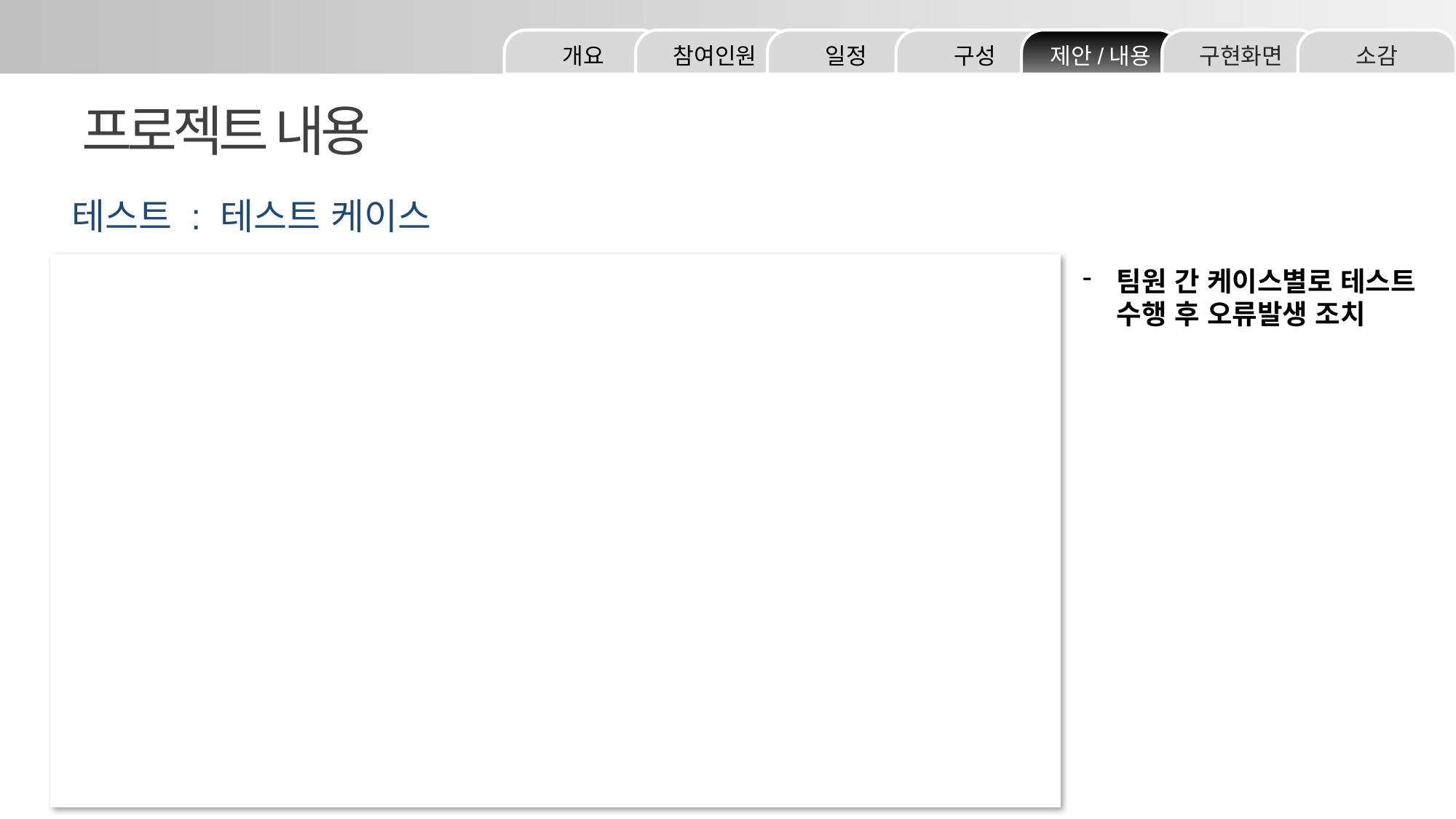

소감
구현화면
제안/내용
구성
일정
참여인원
개요

프로젝트 내용
테스트 : 테스트 케이스

팀원 간 케이스별로 테스트 수행 후 오류발생 조치